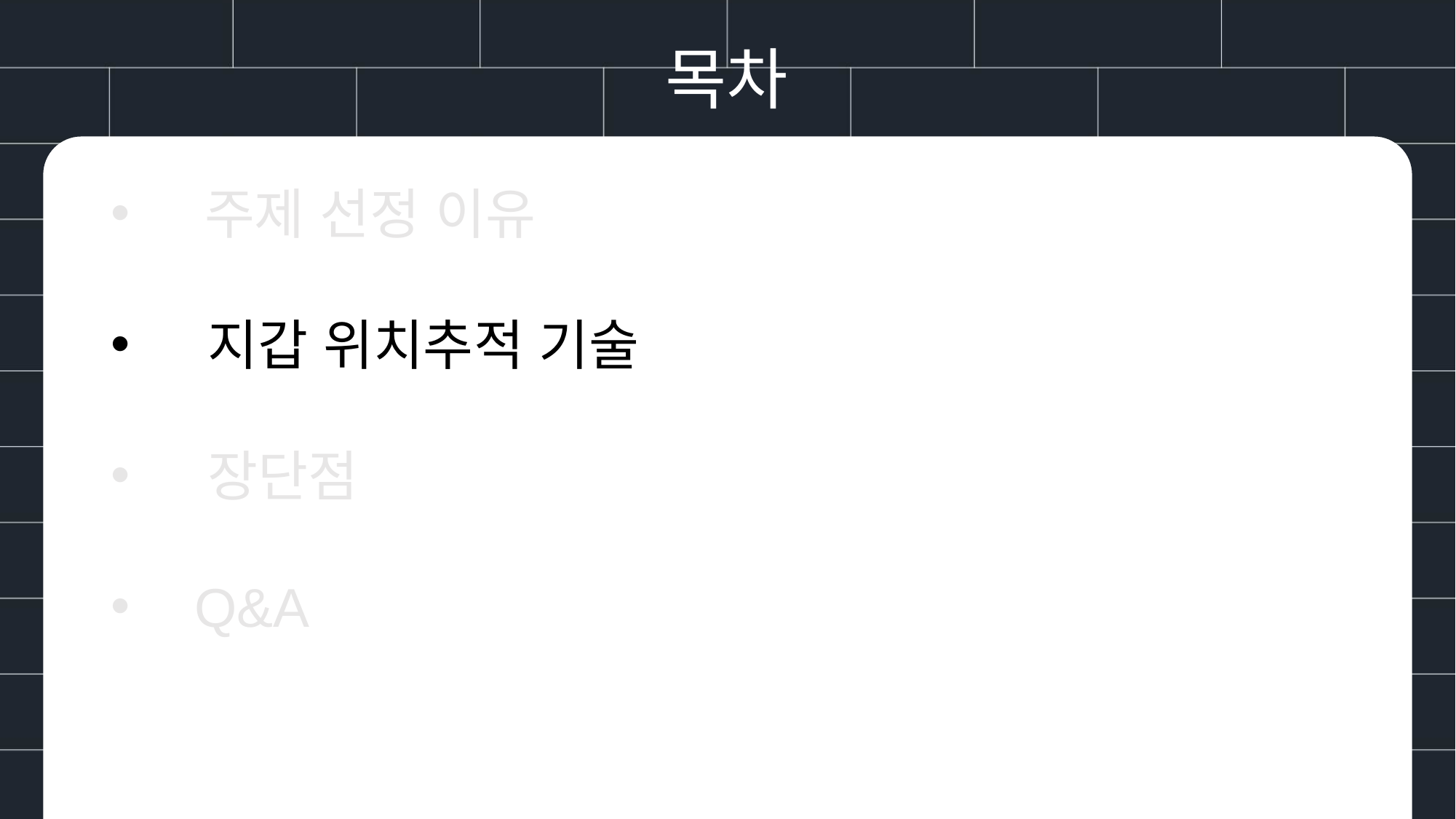

목차목차
목차
 주제 선정 이유

 지갑 위치추적 기술

 장단점

 Q&A